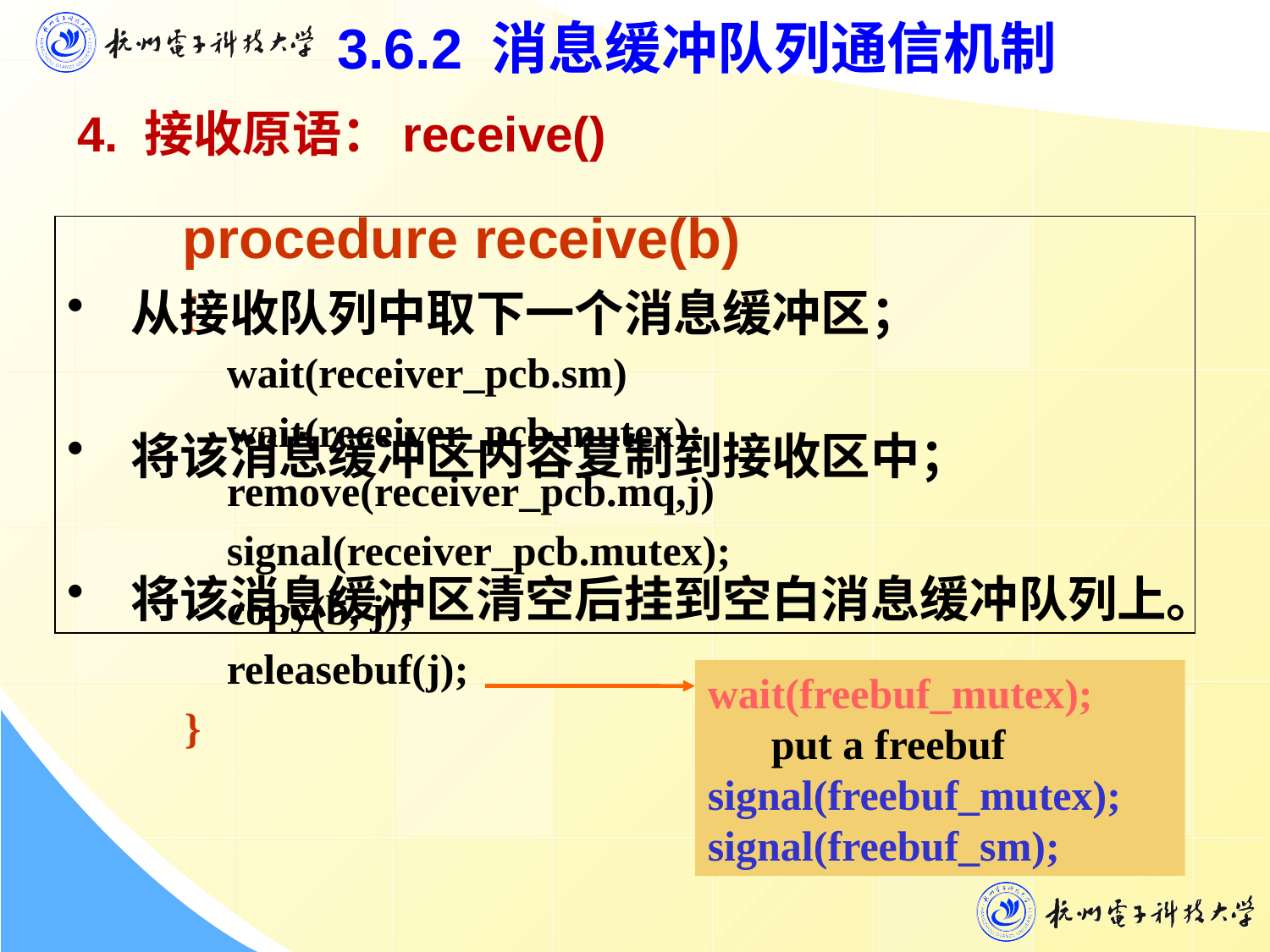

3.6.2 消息缓冲队列通信机制
4. 接收原语：receive()

        procedure receive(b)
         {
	    wait(receiver_pcb.sm)
	    wait(receiver_pcb.mutex);
	    remove(receiver_pcb.mq,j)
	    signal(receiver_pcb.mutex);
	    copy(b, j);
	    releasebuf(j);
            }

从接收队列中取下一个消息缓冲区；
将该消息缓冲区内容复制到接收区中；
将该消息缓冲区清空后挂到空白消息缓冲队列上。
wait(freebuf_mutex);
      put a freebuf  signal(freebuf_mutex);
signal(freebuf_sm);